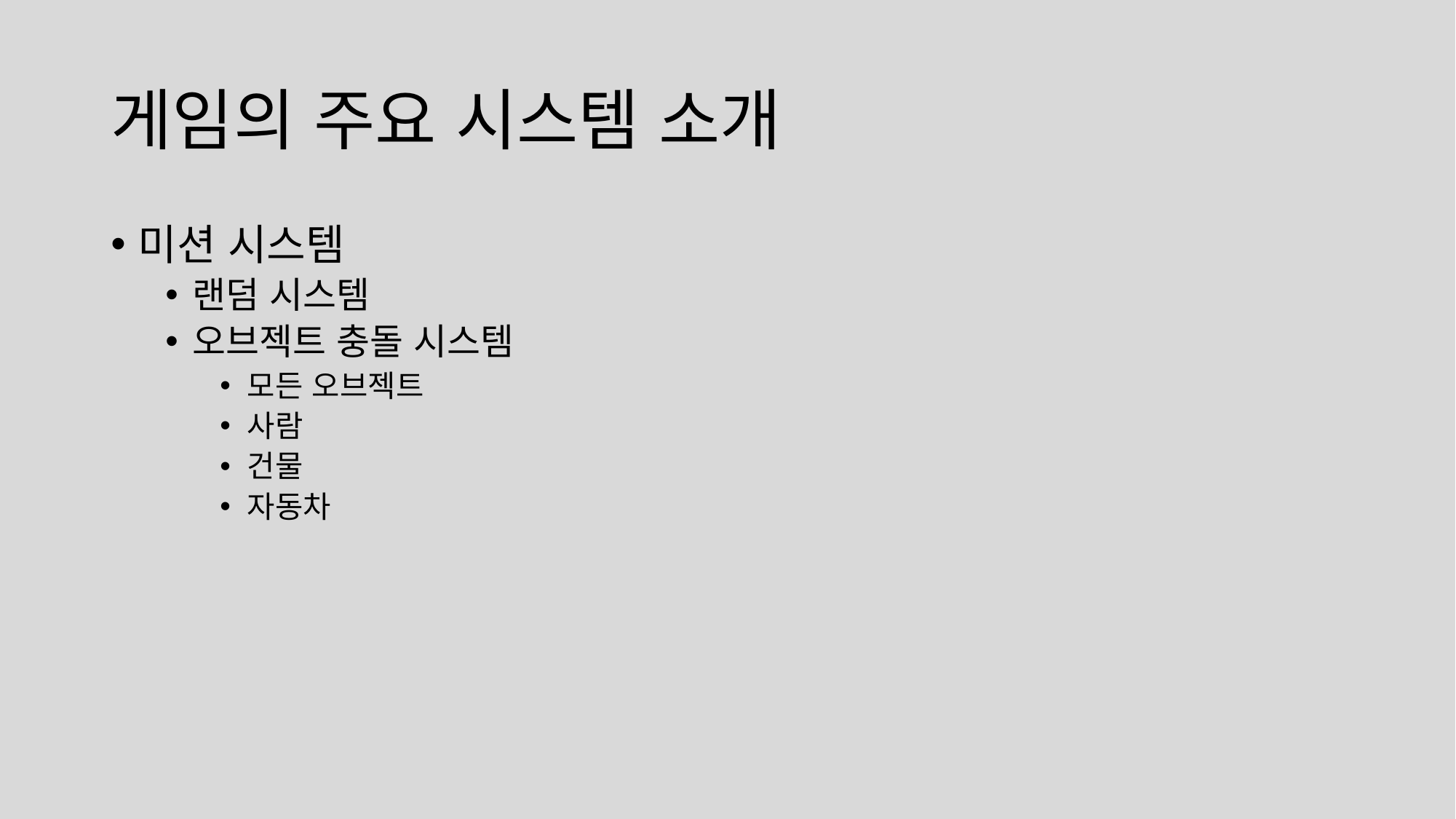

# 게임의 주요 시스템 소개
미션 시스템
랜덤 시스템
오브젝트 충돌 시스템
모든 오브젝트
사람
건물
자동차